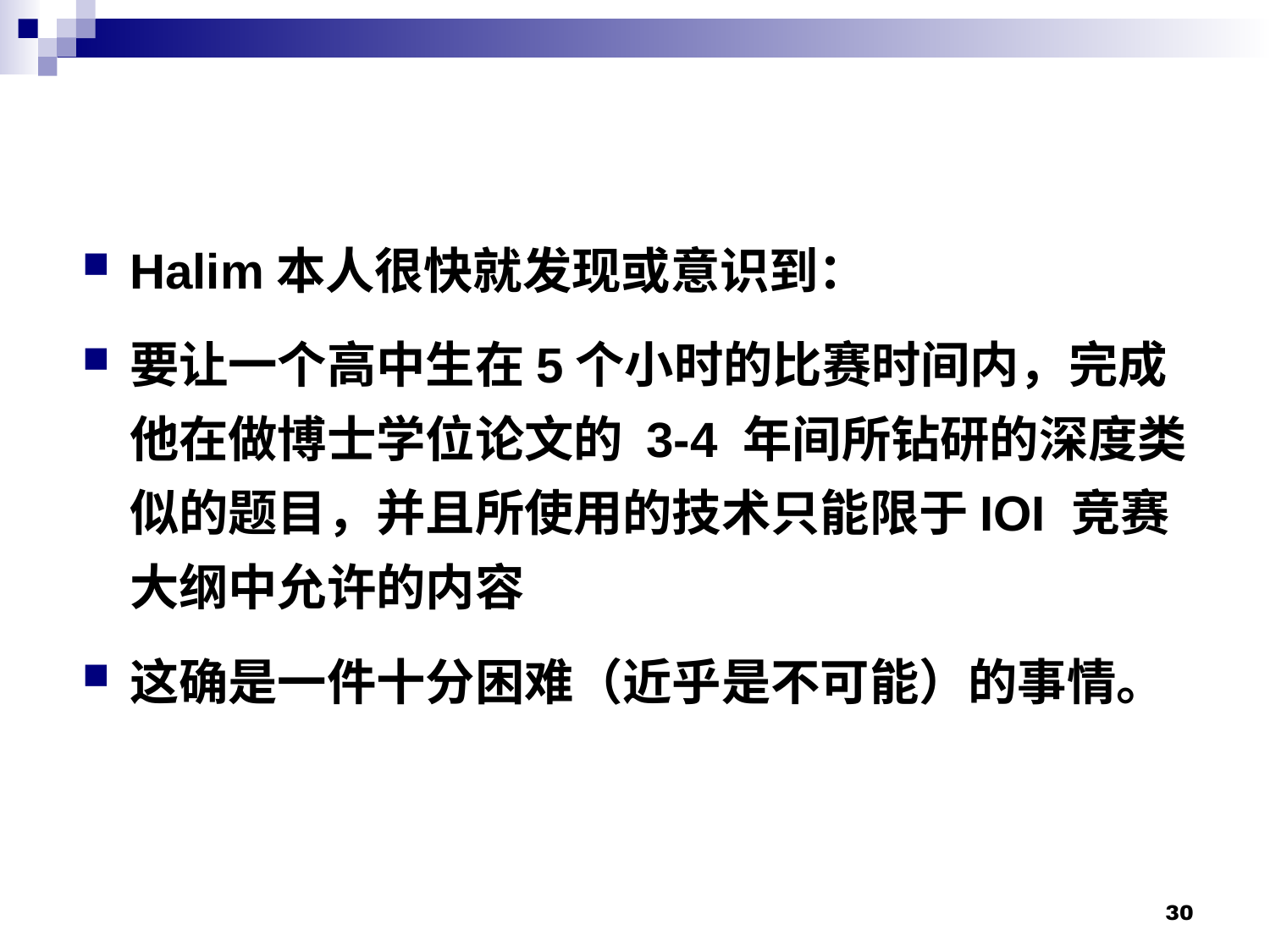

#
Halim本人很快就发现或意识到：
要让一个高中生在5个小时的比赛时间内，完成他在做博士学位论文的 3-4 年间所钻研的深度类似的题目，并且所使用的技术只能限于IOI 竞赛大纲中允许的内容
这确是一件十分困难（近乎是不可能）的事情。
30